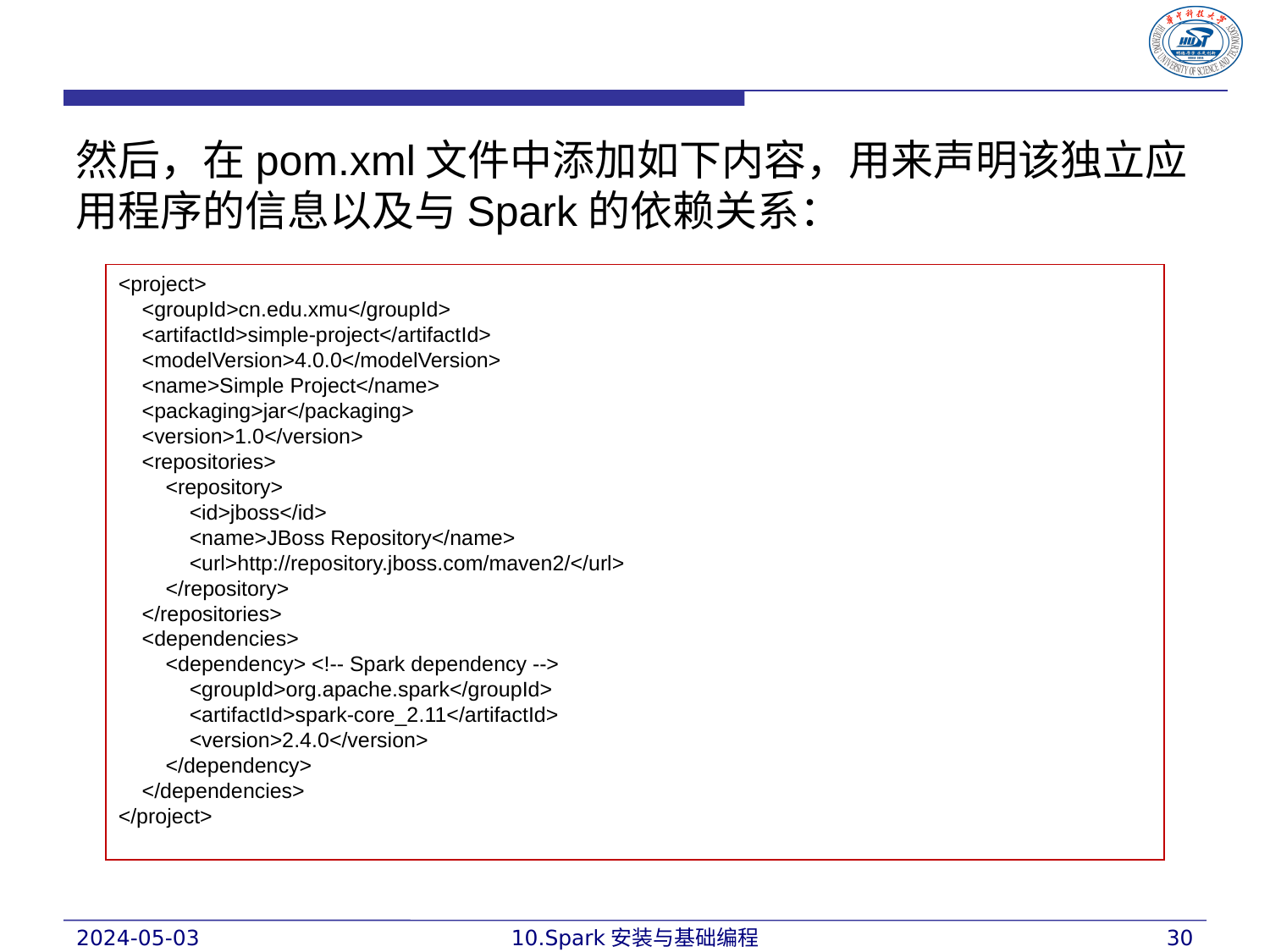

然后，在pom.xml文件中添加如下内容，用来声明该独立应用程序的信息以及与Spark的依赖关系：
<project>
    <groupId>cn.edu.xmu</groupId>
    <artifactId>simple-project</artifactId>
    <modelVersion>4.0.0</modelVersion>
    <name>Simple Project</name>
    <packaging>jar</packaging>
    <version>1.0</version>
    <repositories>
        <repository>
            <id>jboss</id>
            <name>JBoss Repository</name>
            <url>http://repository.jboss.com/maven2/</url>
        </repository>
    </repositories>
    <dependencies>
        <dependency> <!-- Spark dependency -->
            <groupId>org.apache.spark</groupId>
            <artifactId>spark-core_2.11</artifactId>
            <version>2.4.0</version>
        </dependency>
    </dependencies>
</project>

2024-05-03
10.Spark安装与基础编程
30